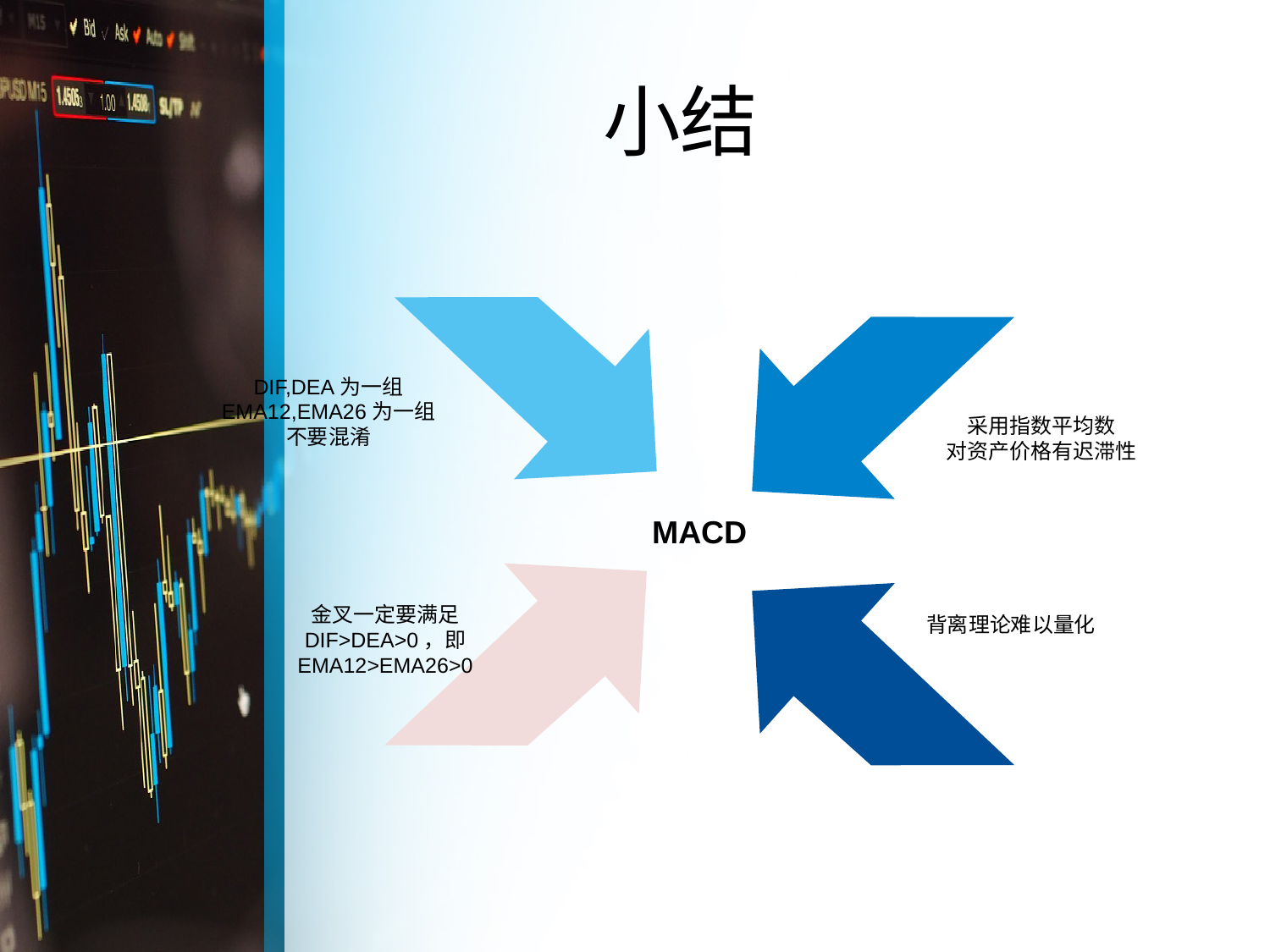

# 小结

DIF,DEA为一组
EMA12,EMA26为一组
不要混淆
采用指数平均数
对资产价格有迟滞性
MACD

金叉一定要满足
DIF>DEA>0，即
EMA12>EMA26>0
背离理论难以量化